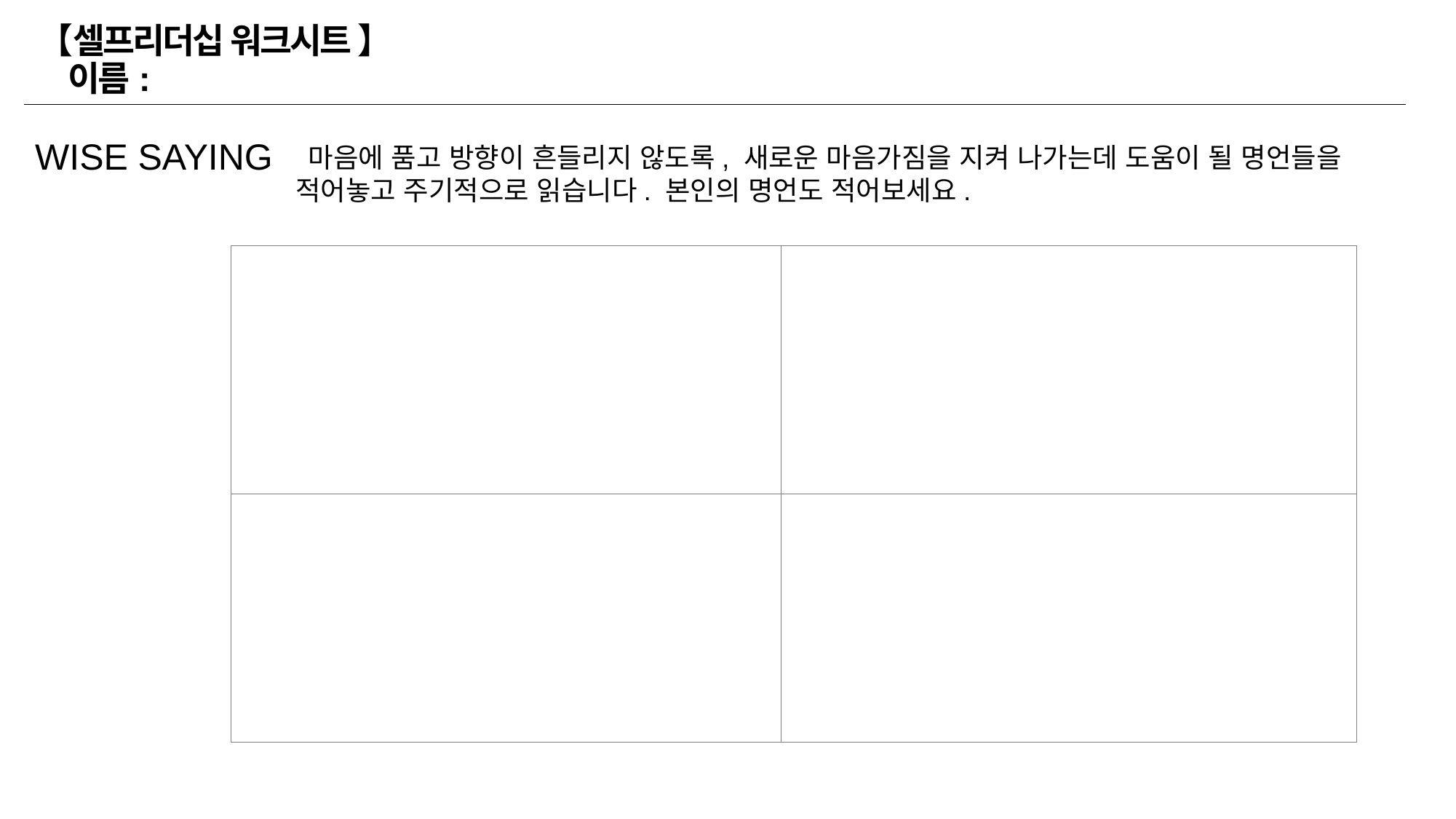

【셀프리더십 워크시트 】                                                                                                                             이름:
WISE SAYING
 마음에 품고 방향이 흔들리지 않도록, 새로운 마음가짐을 지켜 나가는데 도움이 될 명언들을 적어놓고 주기적으로 읽습니다. 본인의 명언도 적어보세요.

|  |  |
| --- | --- |
|  |  |